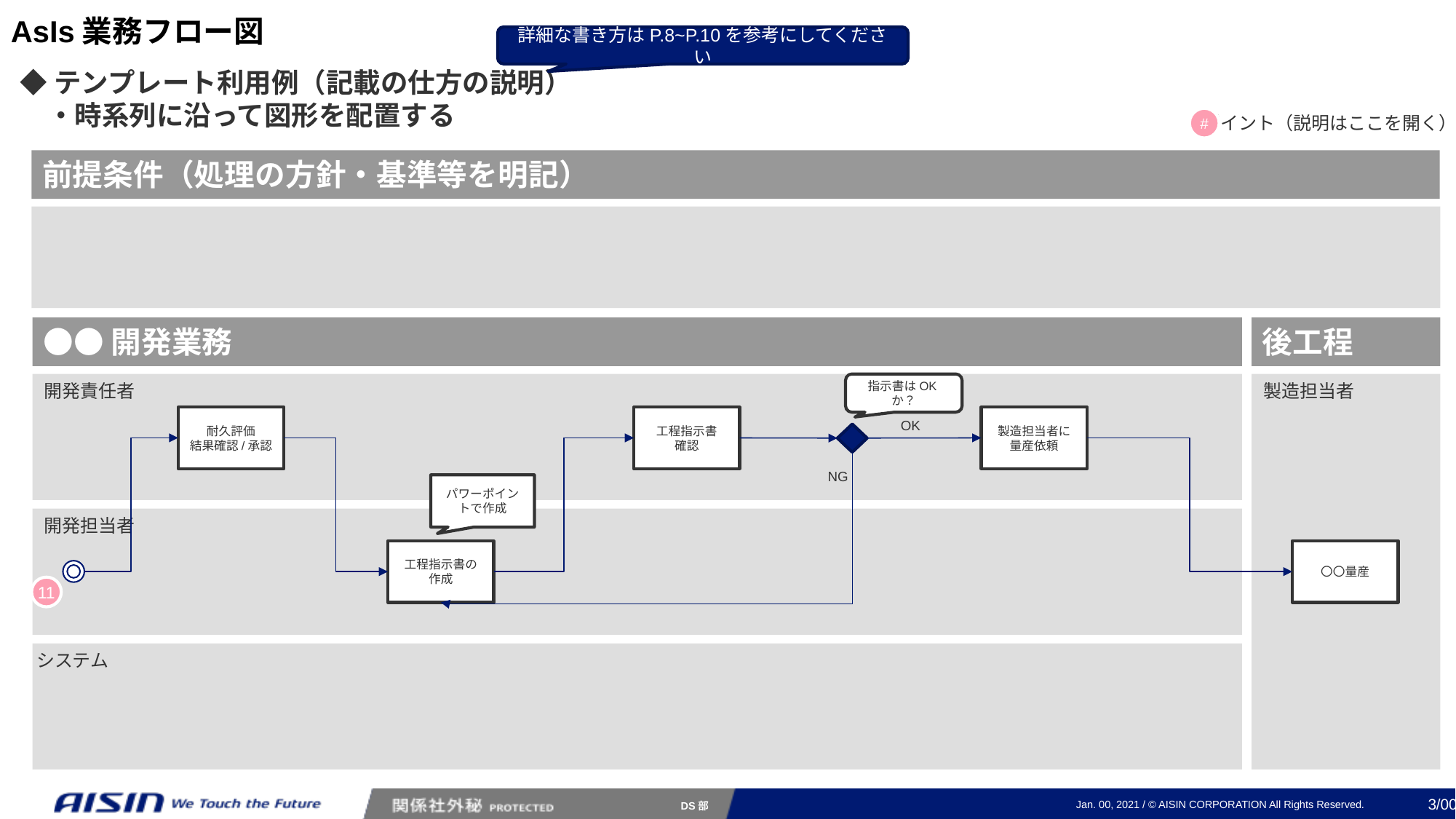

記入例
AsIs業務フロー図
詳細な書き方はP.8~P.10を参考にしてください
◆テンプレート利用例（記載の仕方の説明）
　・時系列に沿って図形を配置する

ポイント（説明はここを開く）
#
前提条件（処理の方針・基準等を明記）

●●開発業務
後工程
指示書はOKか？

開発責任者

製造担当者
耐久評価
結果確認/承認
工程指示書
確認
製造担当者に
量産依頼
OK
NG
パワーポイントで作成

開発担当者
工程指示書の
作成
〇〇量産

11

システム